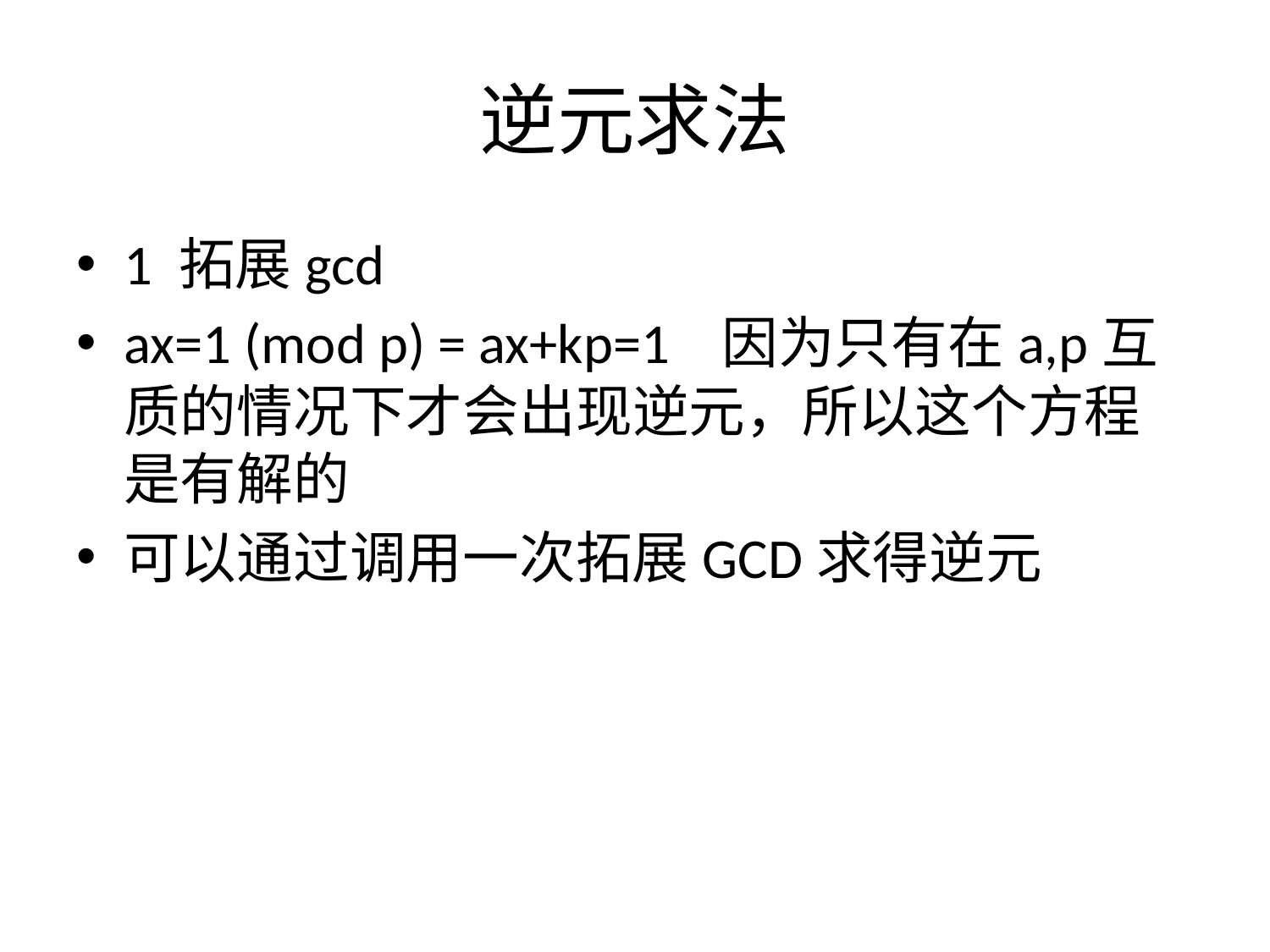

# 逆元求法
1 拓展gcd
ax=1 (mod p) = ax+kp=1   因为只有在a,p互质的情况下才会出现逆元，所以这个方程是有解的
可以通过调用一次拓展GCD求得逆元